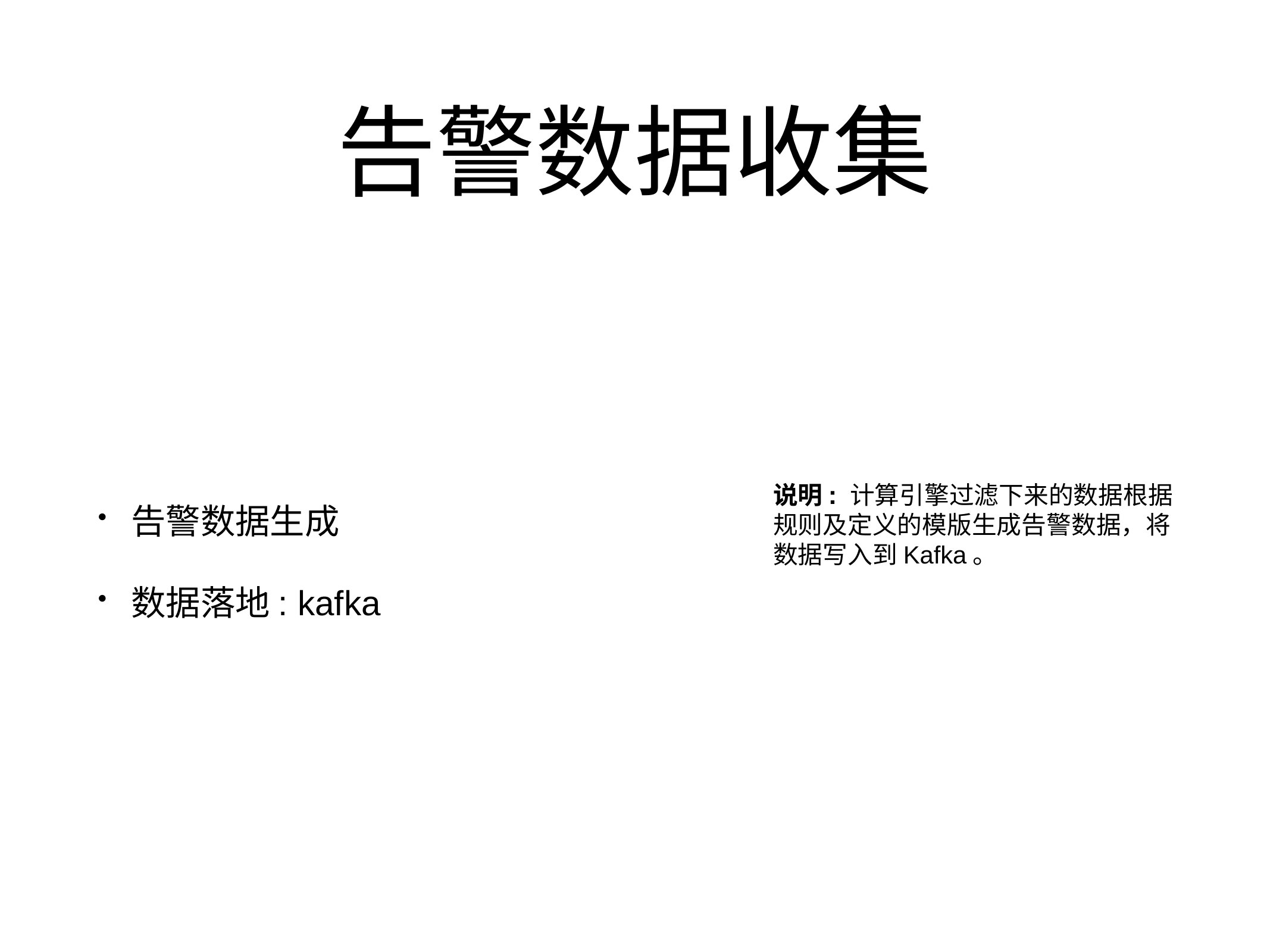

# 告警数据收集
告警数据生成
数据落地: kafka
说明: 计算引擎过滤下来的数据根据规则及定义的模版生成告警数据，将数据写入到Kafka。